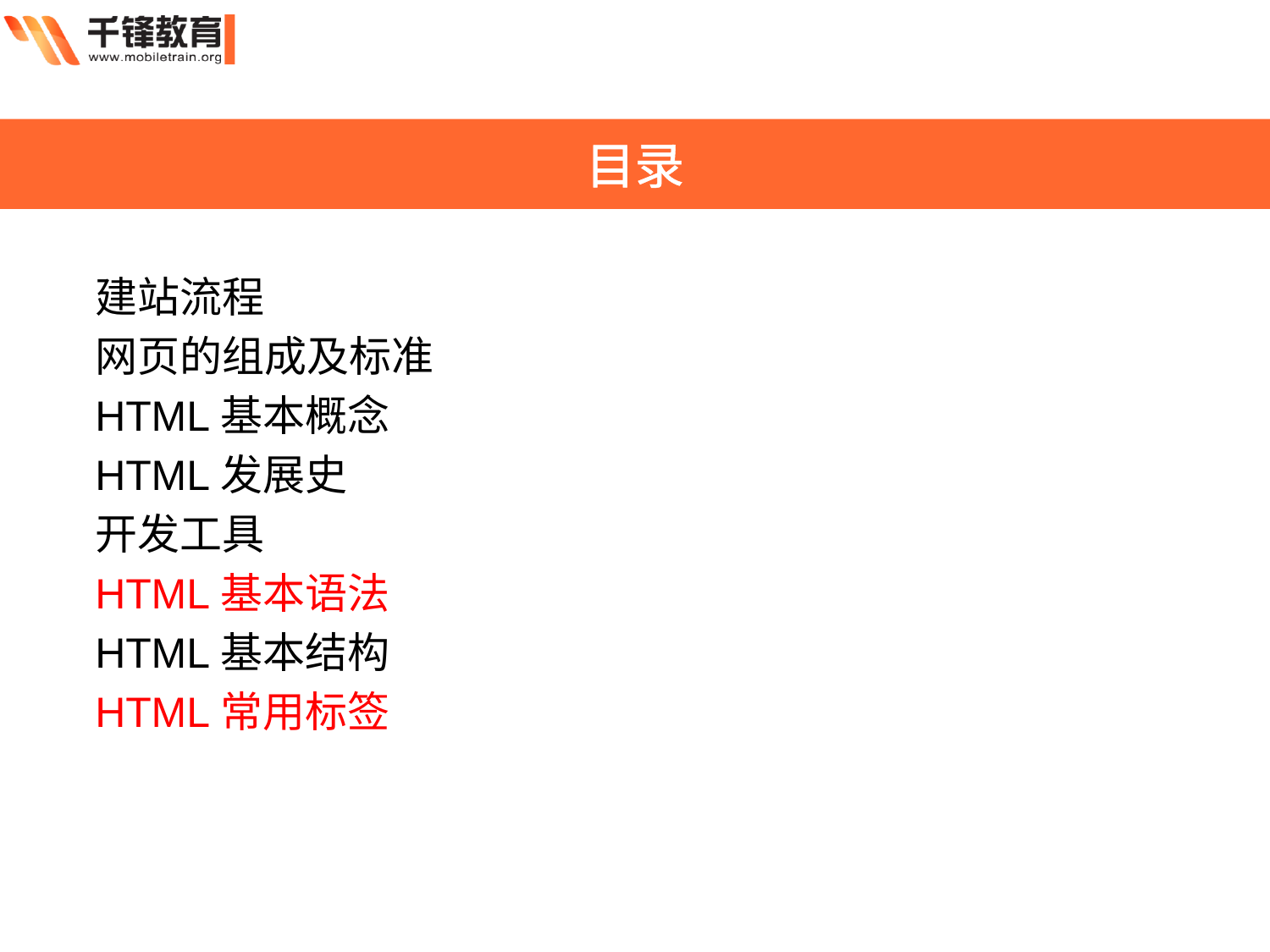

目录
建站流程
网页的组成及标准
HTML基本概念
HTML发展史
开发工具
HTML基本语法
HTML基本结构
HTML常用标签